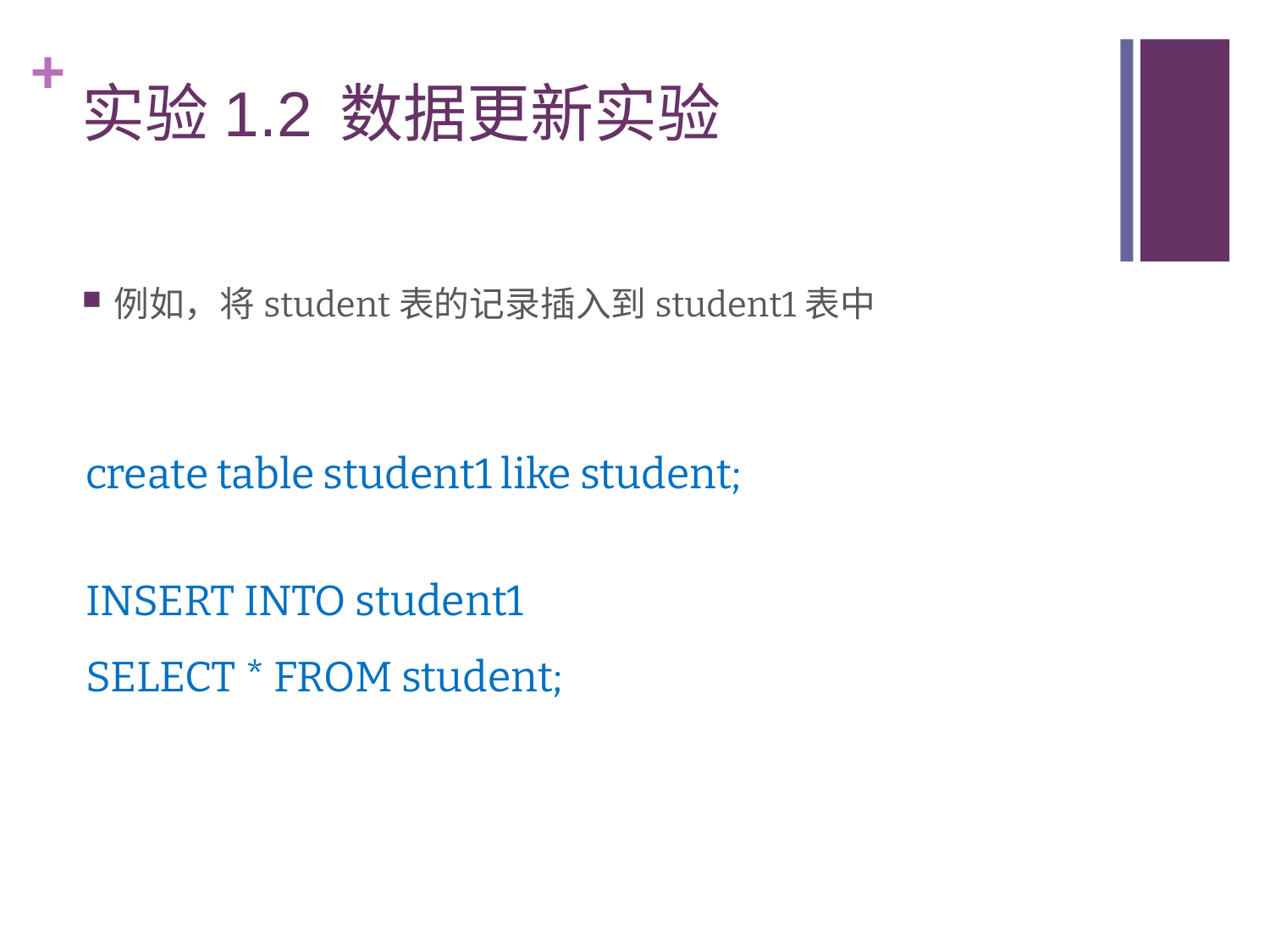

# 实验1.2 数据更新实验
例如，将student表的记录插入到student1表中
create table student1 like student;

INSERT INTO student1
SELECT * FROM student;